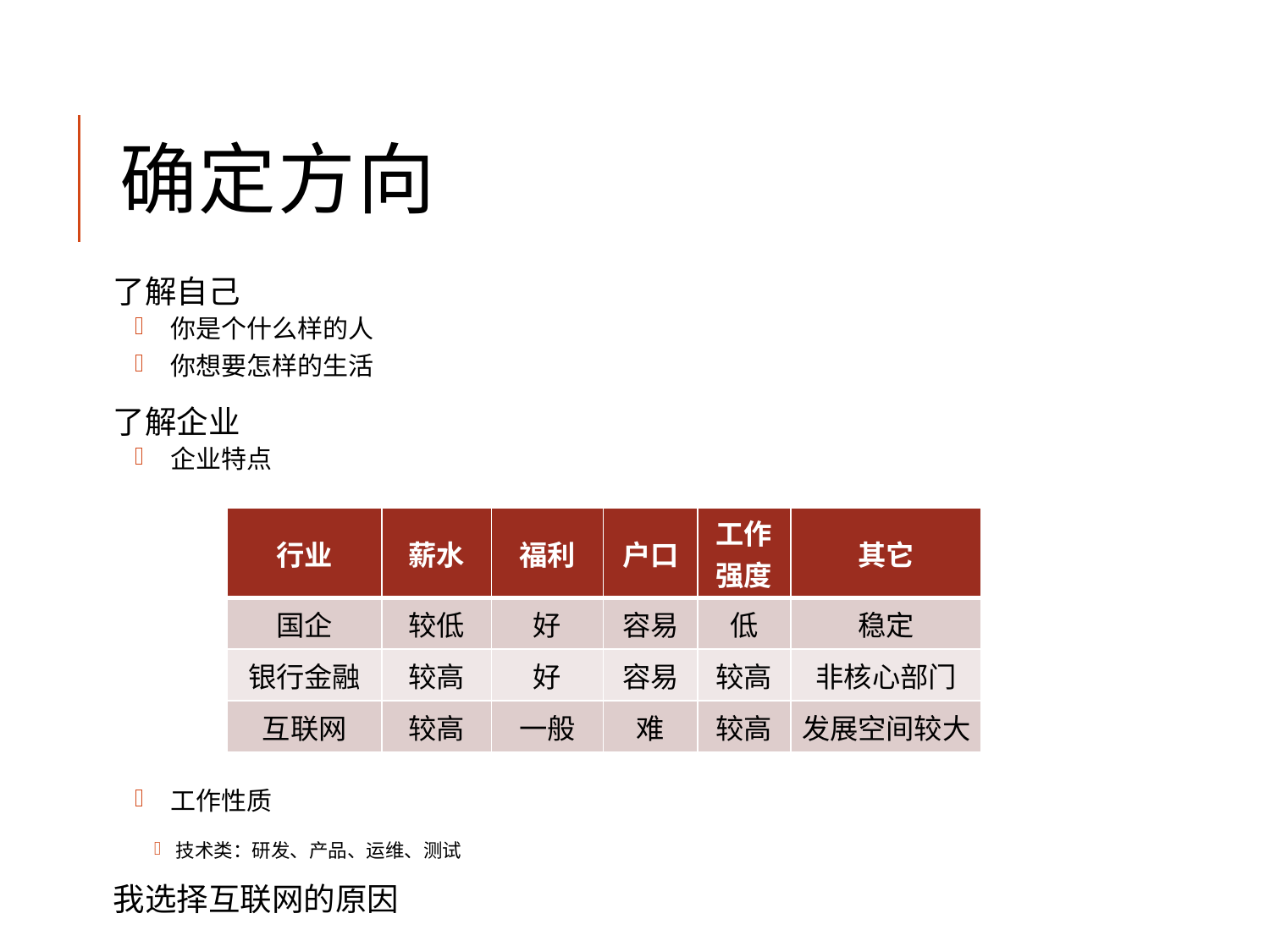

# 确定方向
了解自己
你是个什么样的人
你想要怎样的生活
了解企业
企业特点

工作性质
技术类：研发、产品、运维、测试
我选择互联网的原因
| 行业 | 薪水 | 福利 | 户口 | 工作强度 | 其它 |
| --- | --- | --- | --- | --- | --- |
| 国企 | 较低 | 好 | 容易 | 低 | 稳定 |
| 银行金融 | 较高 | 好 | 容易 | 较高 | 非核心部门 |
| 互联网 | 较高 | 一般 | 难 | 较高 | 发展空间较大 |